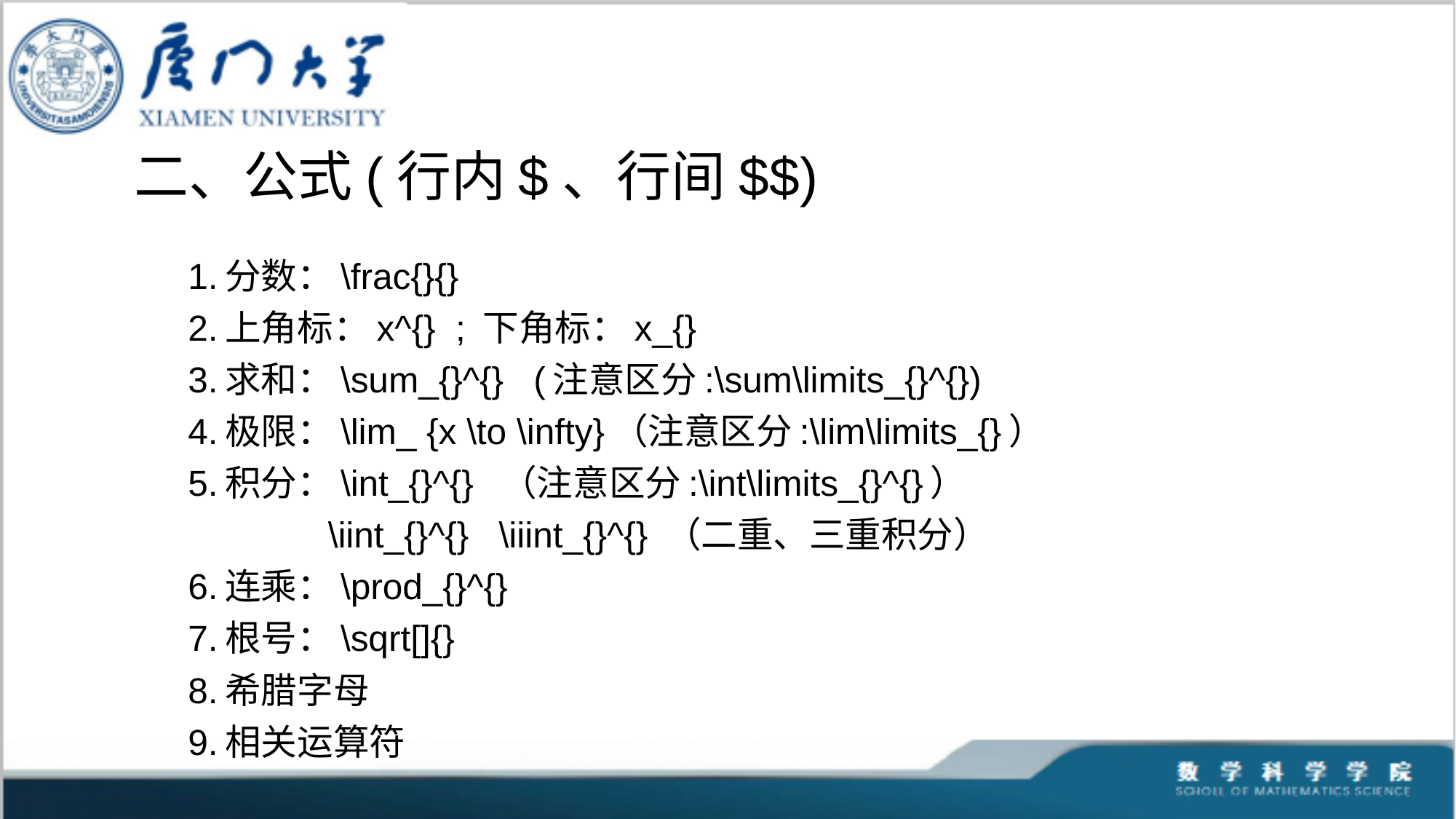

#
二、公式(行内$、行间$$)
1.分数：\frac{}{}
2.上角标：x^{}  ; 下角标：x_{}
3.求和：\sum_{}^{}   (注意区分:\sum\limits_{}^{})
4.极限：\lim_ {x \to \infty}（注意区分:\lim\limits_{}）
5.积分：\int_{}^{}  （注意区分:\int\limits_{}^{}）
              \iint_{}^{}   \iiint_{}^{} （二重、三重积分）
6.连乘：\prod_{}^{}
7.根号：\sqrt[]{}
8.希腊字母
9.相关运算符